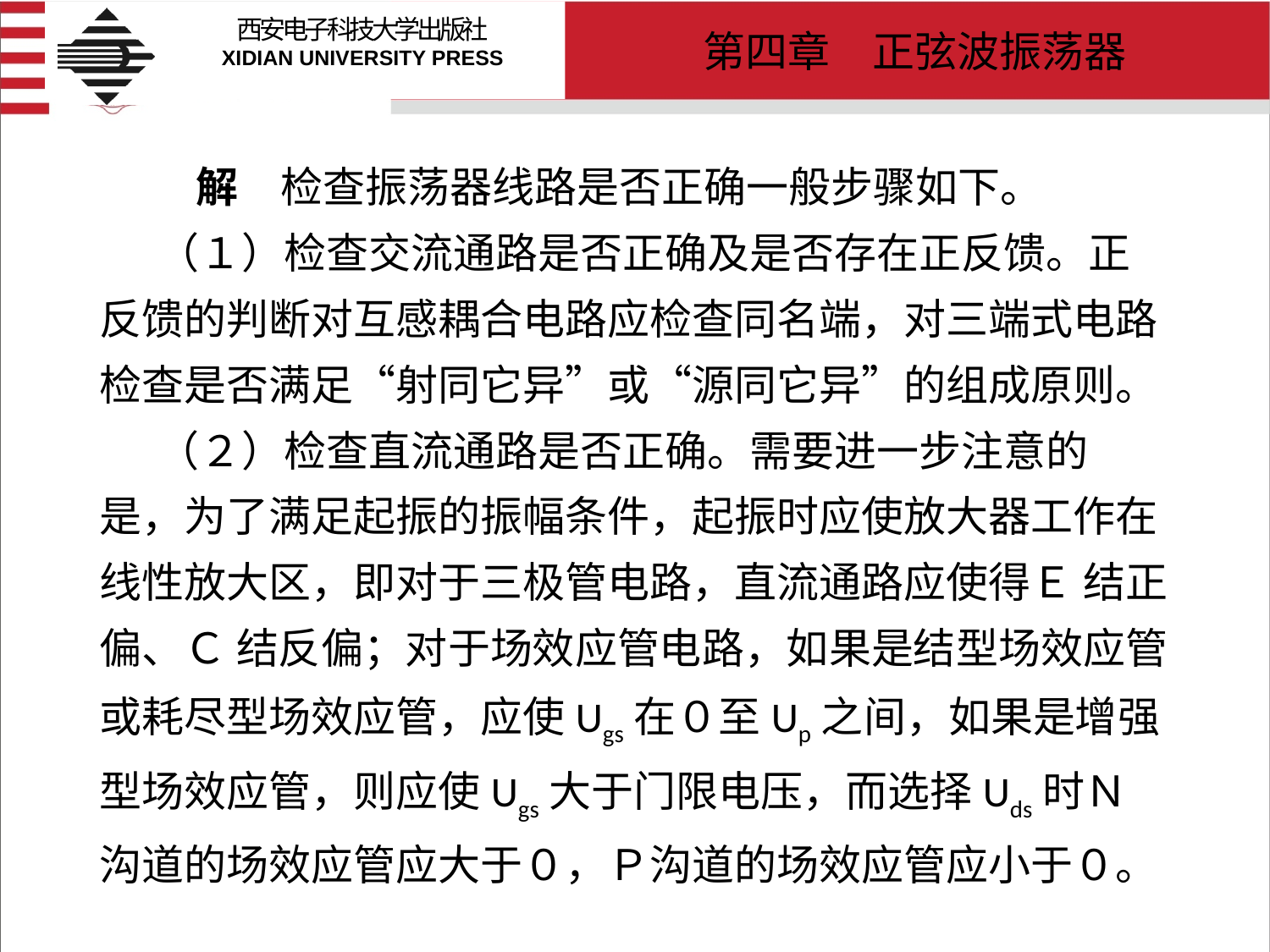

# 解　检查振荡器线路是否正确一般步骤如下。 （１）检查交流通路是否正确及是否存在正反馈。正反馈的判断对互感耦合电路应检查同名端，对三端式电路检查是否满足“射同它异”或“源同它异”的组成原则。 （２）检查直流通路是否正确。需要进一步注意的是，为了满足起振的振幅条件，起振时应使放大器工作在线性放大区，即对于三极管电路，直流通路应使得Ｅ 结正偏、Ｃ 结反偏；对于场效应管电路，如果是结型场效应管或耗尽型场效应管，应使Ugs在０至Up之间，如果是增强型场效应管，则应使Ugs大于门限电压，而选择Uds时Ｎ 沟道的场效应管应大于０，Ｐ沟道的场效应管应小于０。